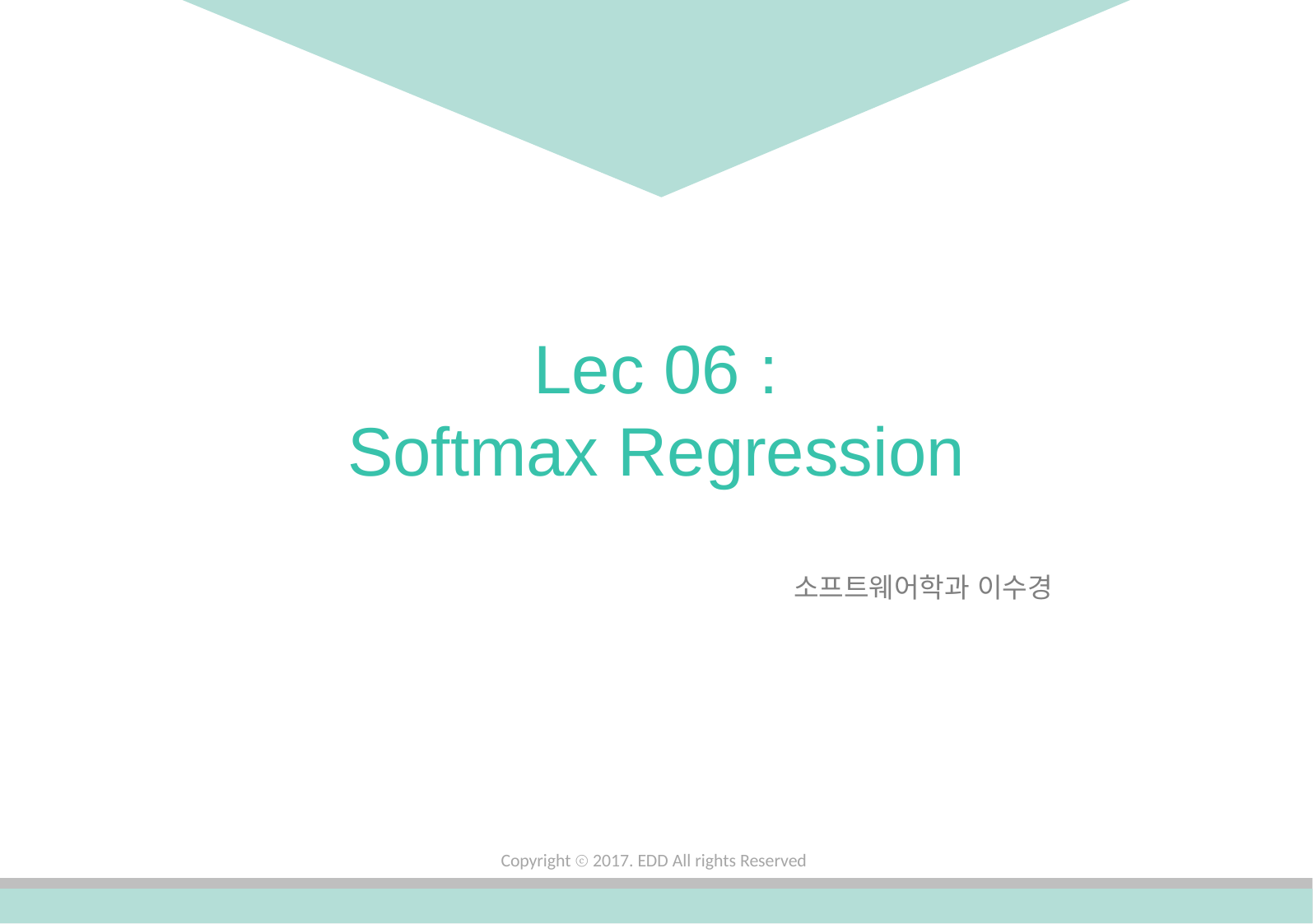

Lec 06 :
Softmax Regression
소프트웨어학과 이수경
Copyright ⓒ 2017. EDD All rights Reserved